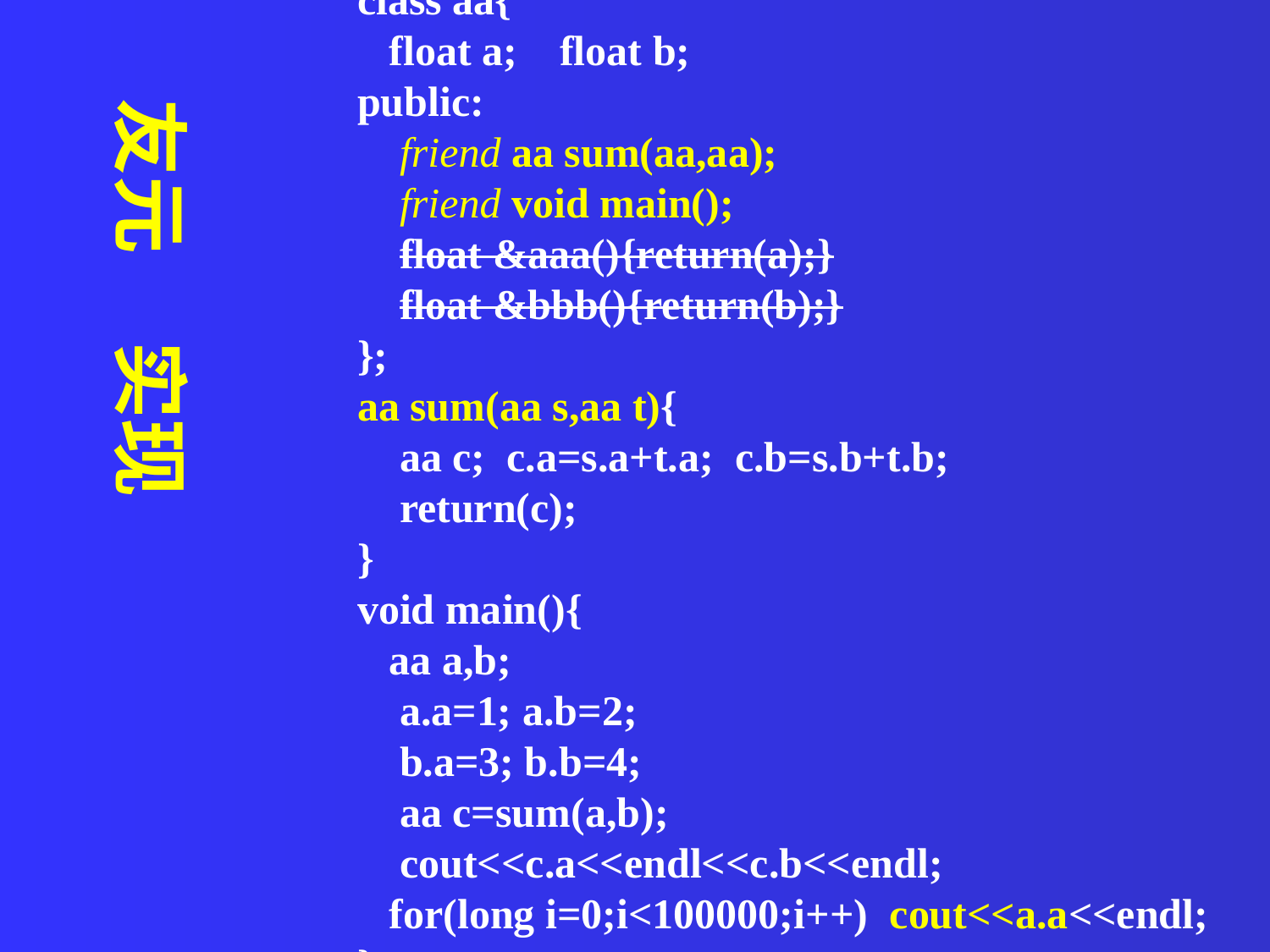

class aa{
   float a;    float b;
public:
    friend aa sum(aa,aa);
    friend void main();
    float &aaa(){return(a);}
    float &bbb(){return(b);}
};
aa sum(aa s,aa t){
    aa c;  c.a=s.a+t.a;  c.b=s.b+t.b;
    return(c);
}
void main(){
   aa a,b;
    a.a=1; a.b=2;
    b.a=3; b.b=4;
    aa c=sum(a,b);
    cout<<c.a<<endl<<c.b<<endl;
   for(long i=0;i<100000;i++)  cout<<a.a<<endl;
}
友元     实现